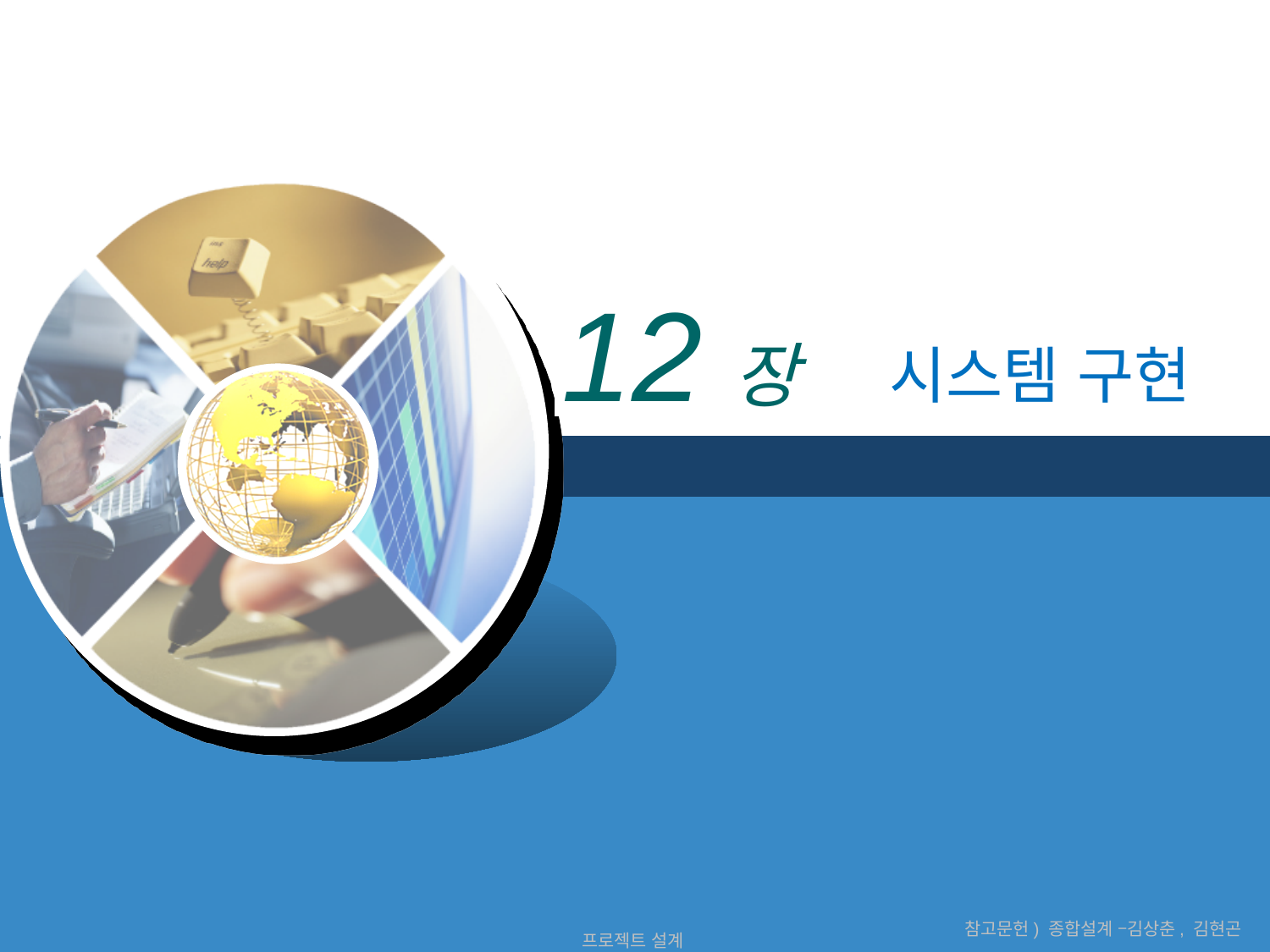

12장
시스템 구현
참고문헌) 종합설계 –김상춘, 김현곤
프로젝트 설계